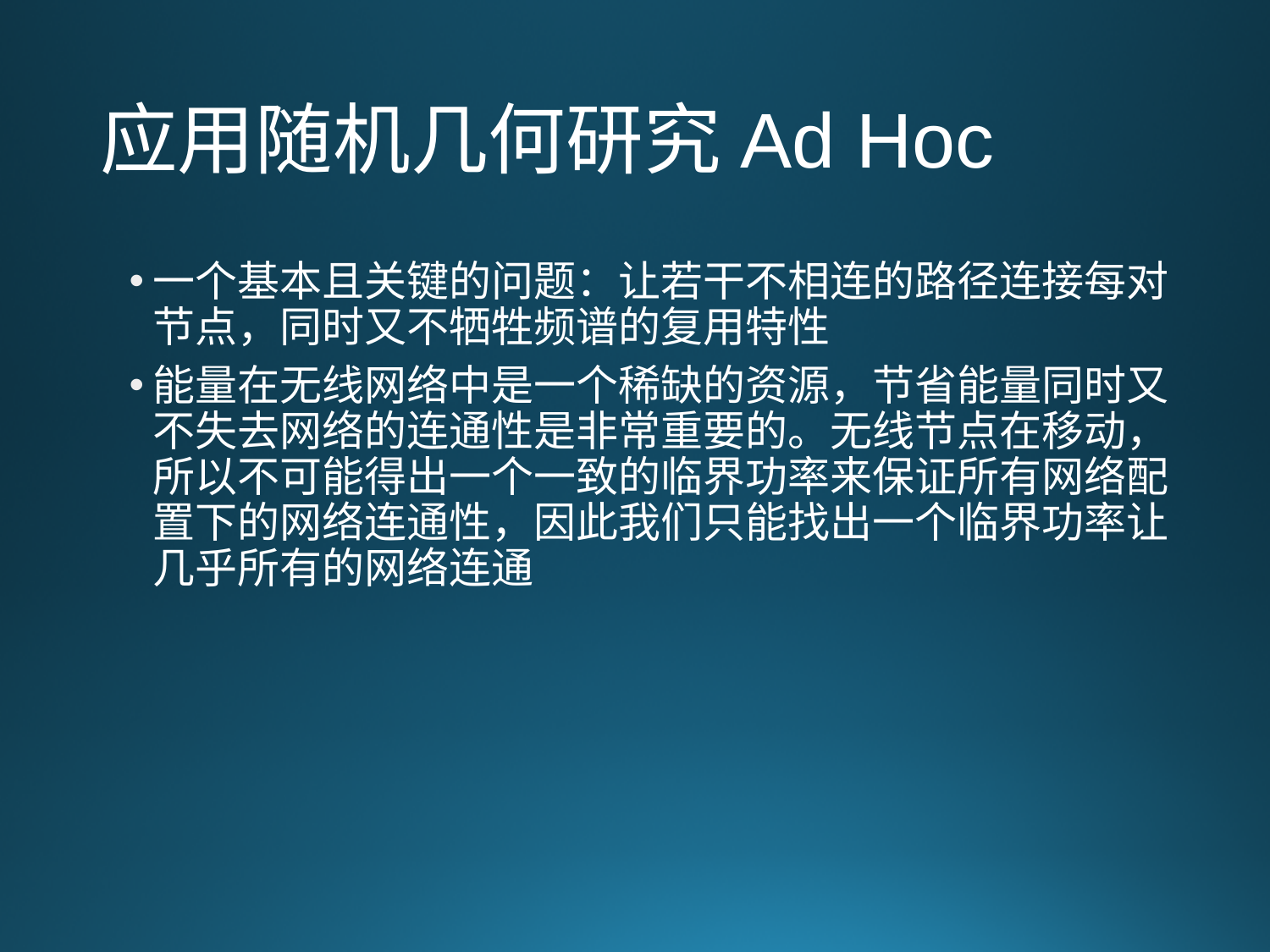

# 应用随机几何研究Ad Hoc
一个基本且关键的问题：让若干不相连的路径连接每对节点，同时又不牺牲频谱的复用特性
能量在无线网络中是一个稀缺的资源，节省能量同时又不失去网络的连通性是非常重要的。无线节点在移动，所以不可能得出一个一致的临界功率来保证所有网络配置下的网络连通性，因此我们只能找出一个临界功率让几乎所有的网络连通